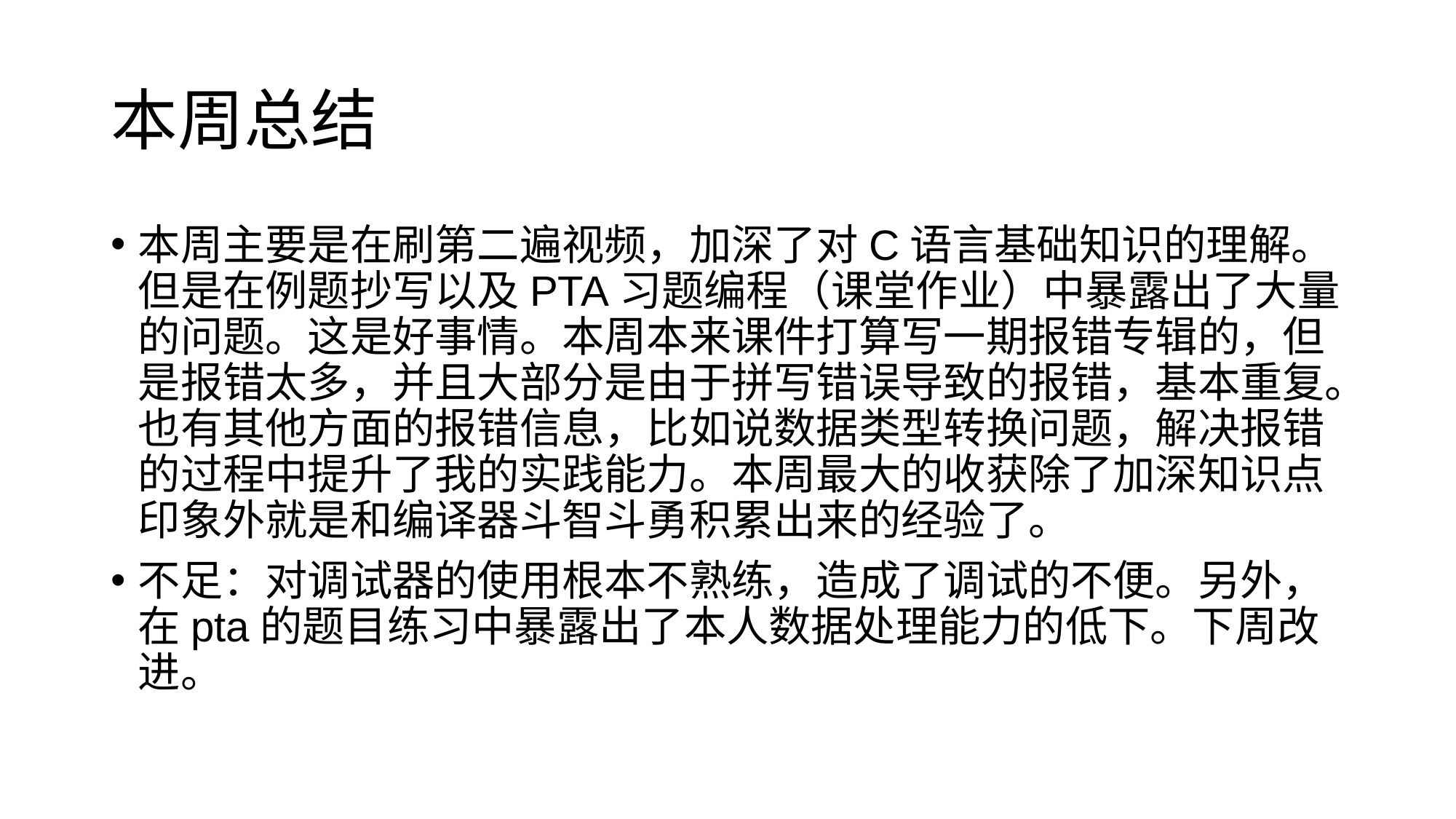

# 本周总结
本周主要是在刷第二遍视频，加深了对C语言基础知识的理解。但是在例题抄写以及PTA习题编程（课堂作业）中暴露出了大量的问题。这是好事情。本周本来课件打算写一期报错专辑的，但是报错太多，并且大部分是由于拼写错误导致的报错，基本重复。也有其他方面的报错信息，比如说数据类型转换问题，解决报错的过程中提升了我的实践能力。本周最大的收获除了加深知识点印象外就是和编译器斗智斗勇积累出来的经验了。
不足：对调试器的使用根本不熟练，造成了调试的不便。另外，在pta的题目练习中暴露出了本人数据处理能力的低下。下周改进。